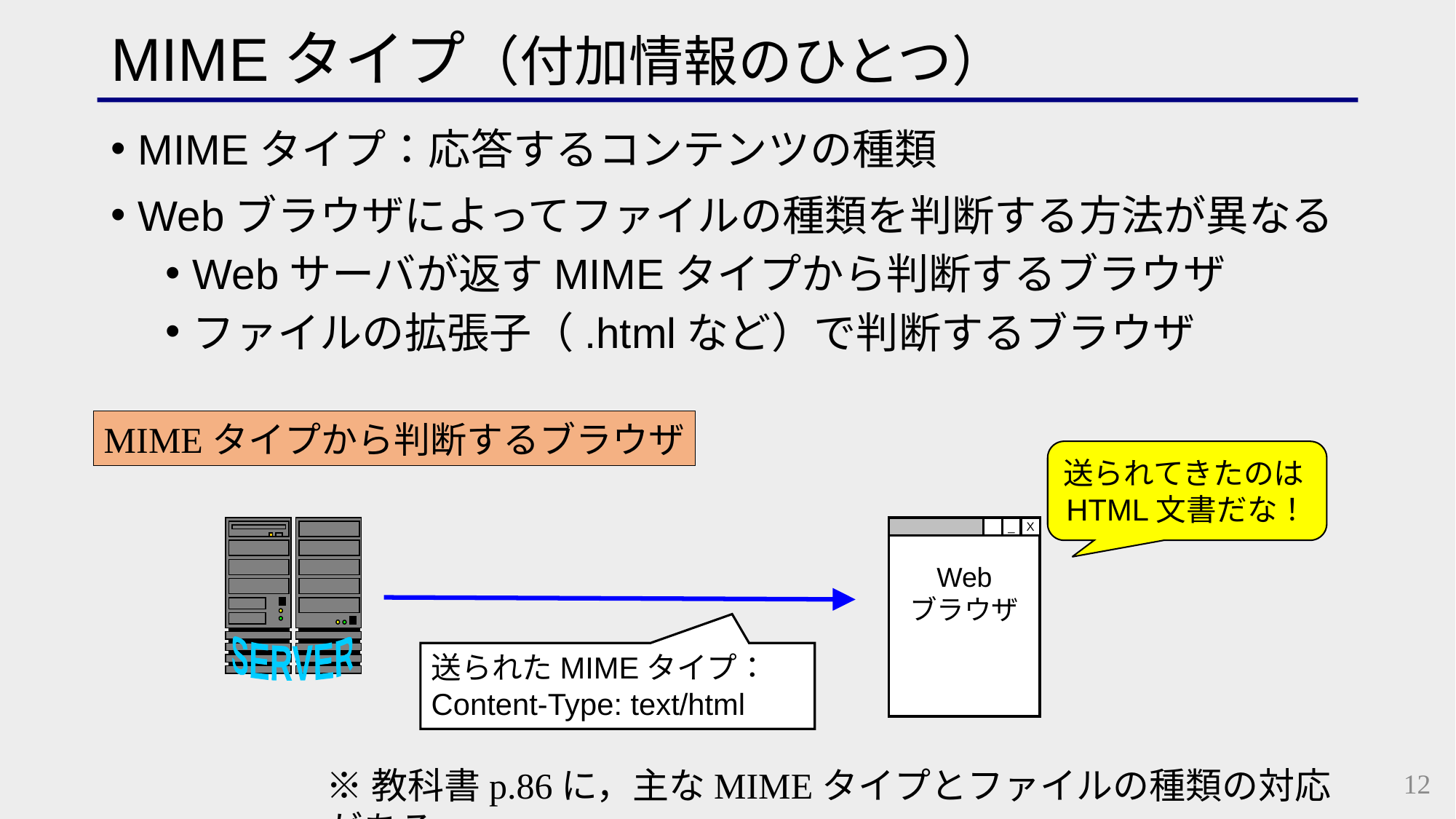

# MIMEタイプ（付加情報のひとつ）
MIMEタイプ：応答するコンテンツの種類
Webブラウザによってファイルの種類を判断する方法が異なる
Webサーバが返すMIMEタイプから判断するブラウザ
ファイルの拡張子（.htmlなど）で判断するブラウザ
MIMEタイプから判断するブラウザ
送られてきたのはHTML文書だな！

SERVER

_
X
Web
ブラウザ

送られたMIMEタイプ：
Content-Type: text/html
※教科書p.86に，主なMIMEタイプとファイルの種類の対応がある
12